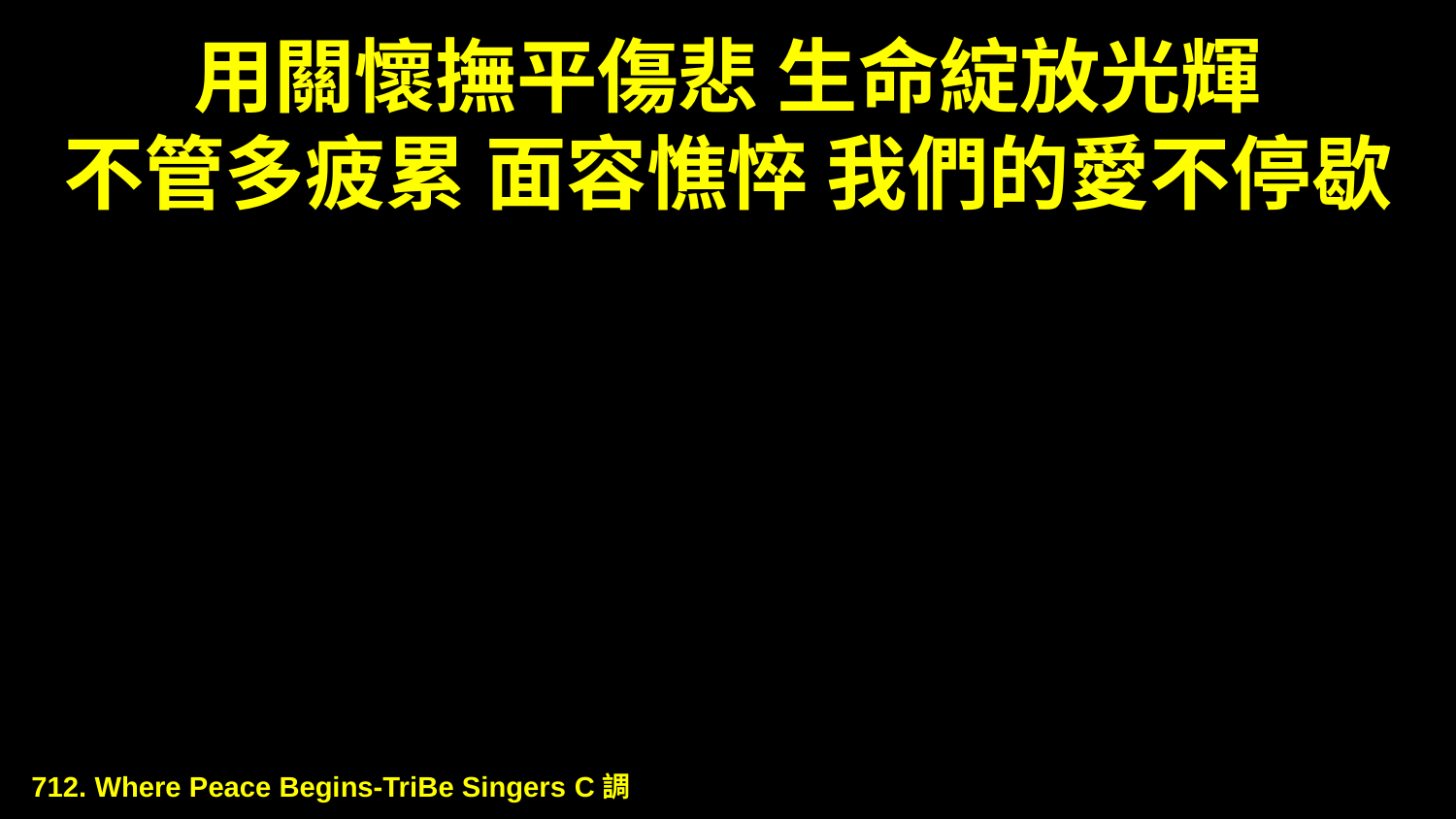

# 用關懷撫平傷悲 生命綻放光輝 不管多疲累 面容憔悴 我們的愛不停歇
712. Where Peace Begins-TriBe Singers C調